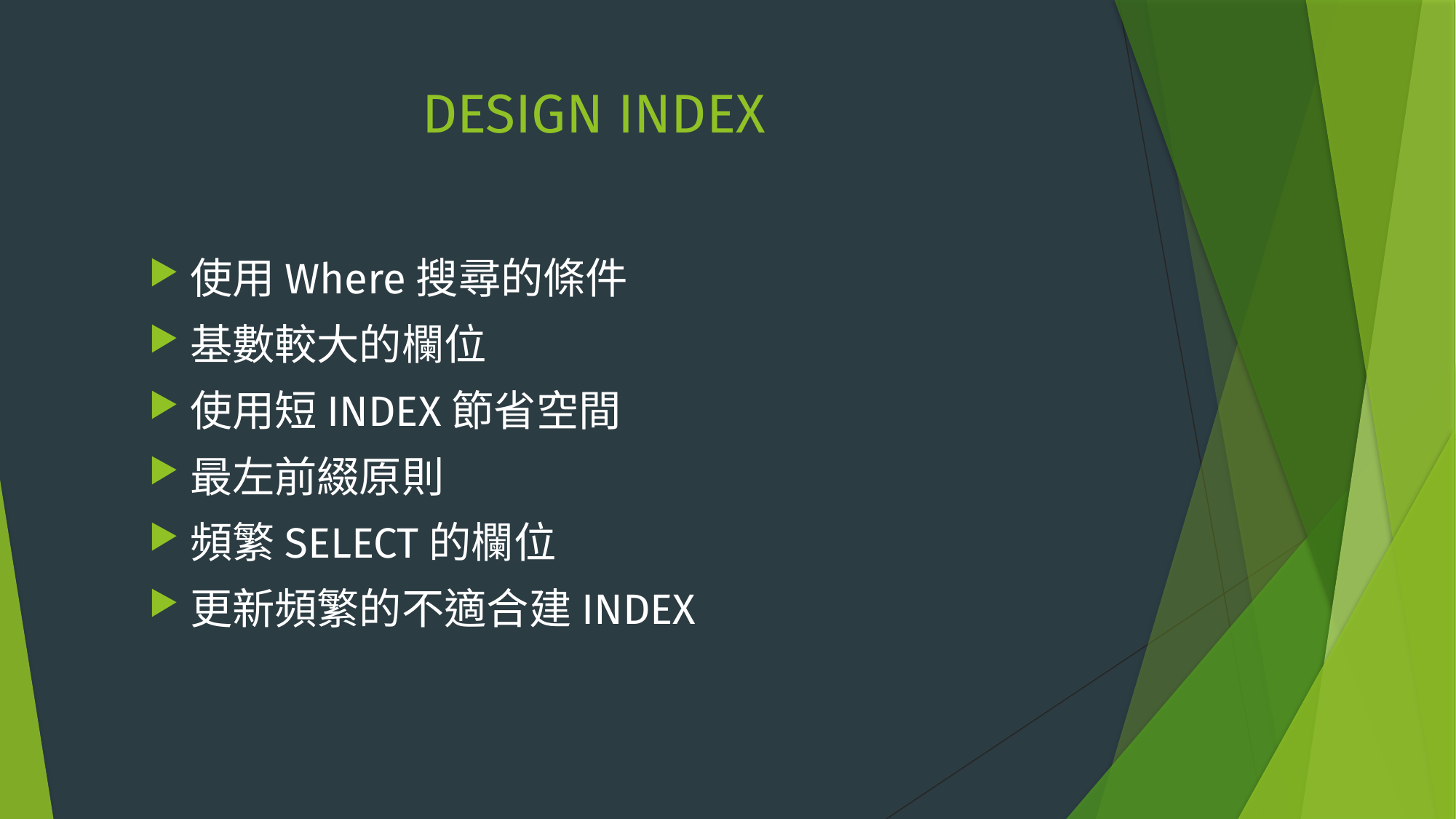

# DESIGN INDEX
使用Where搜尋的條件
基數較大的欄位
使用短INDEX節省空間
最左前綴原則
頻繁SELECT的欄位
更新頻繁的不適合建INDEX